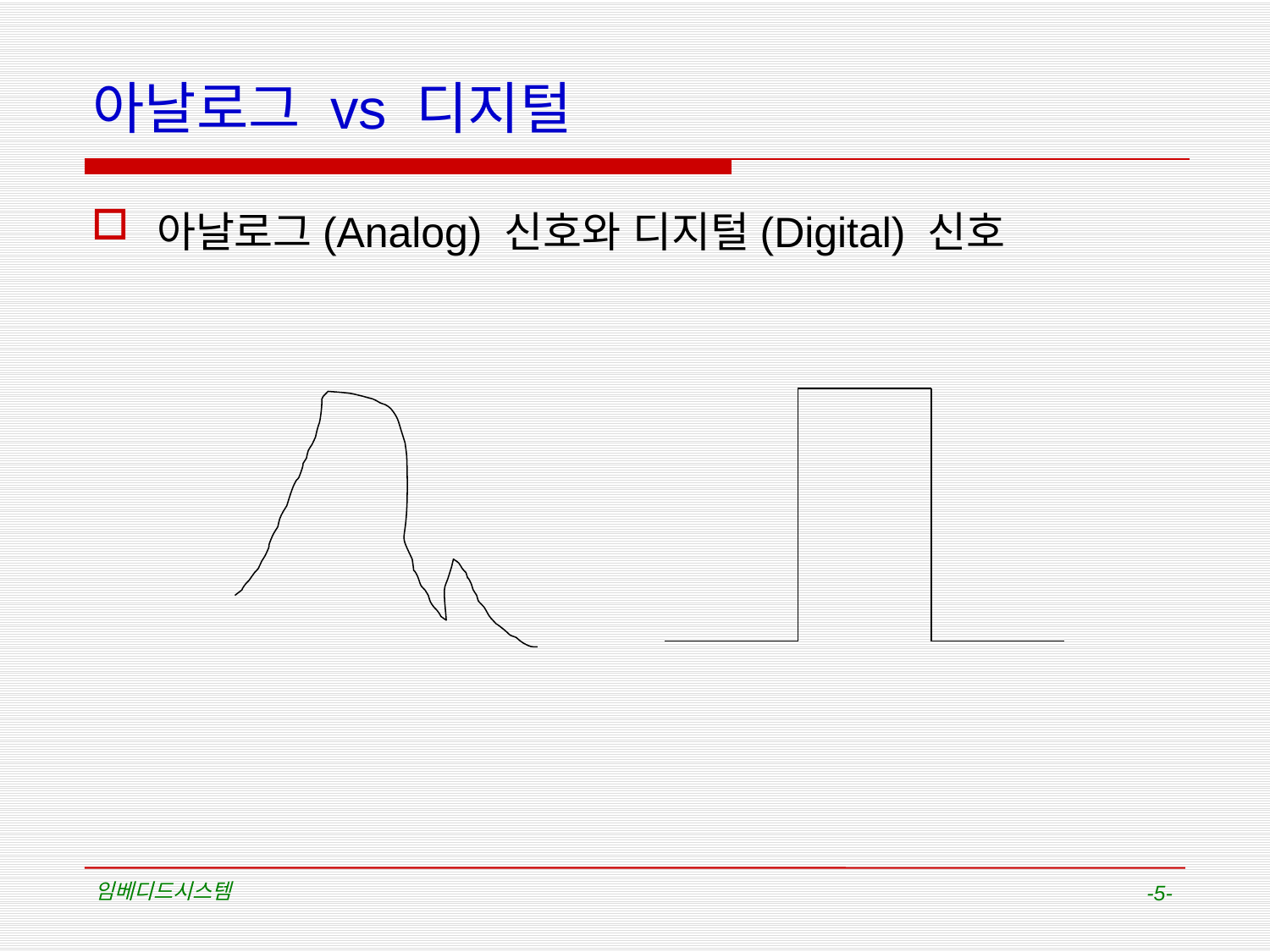

# 아날로그 vs 디지털
아날로그(Analog) 신호와 디지털(Digital) 신호

임베디드시스템
-5-